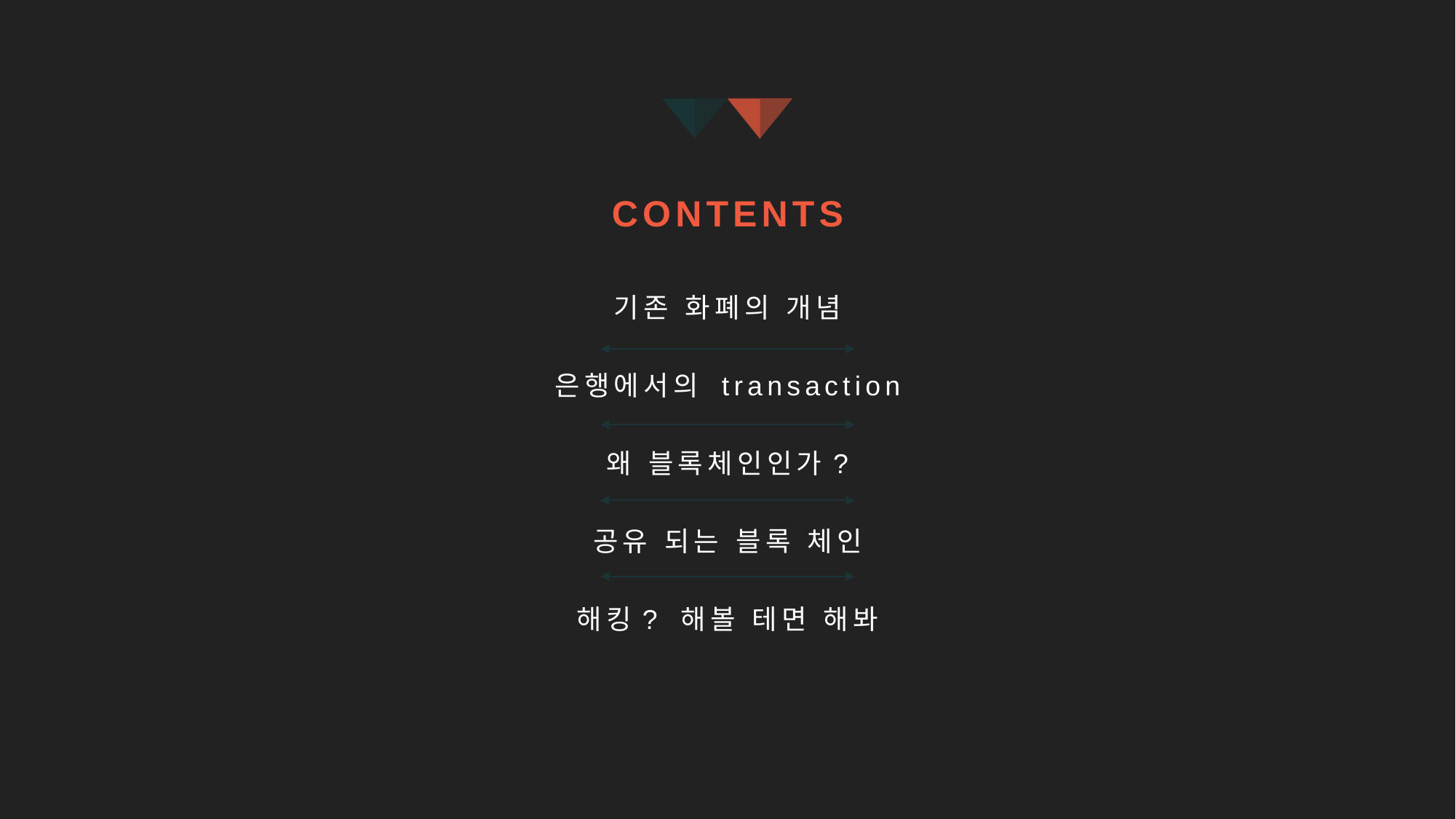

CONTENTS
기존 화폐의 개념
은행에서의 transaction
왜 블록체인인가?
공유 되는 블록 체인
해킹? 해볼 테면 해봐